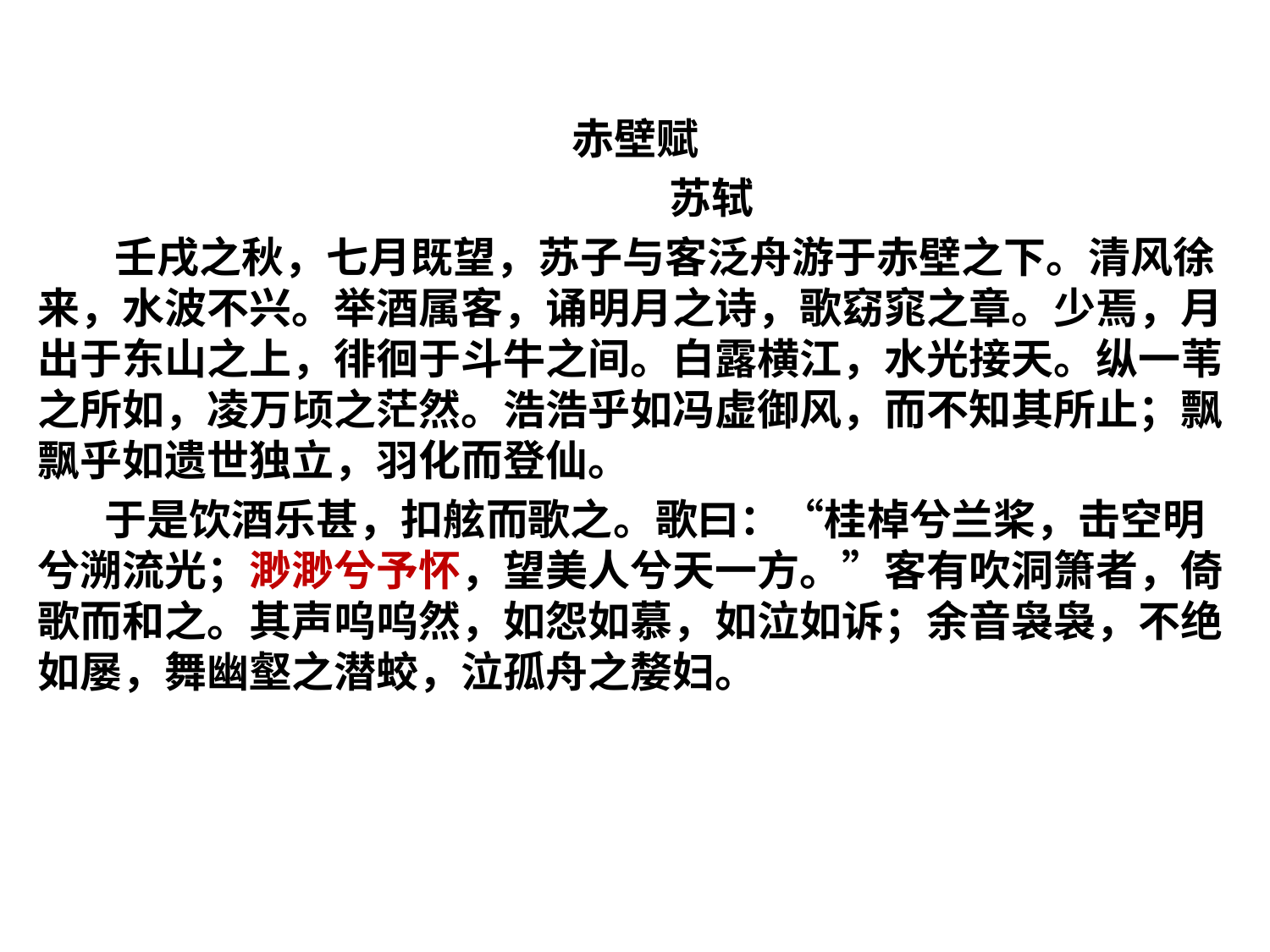

赤壁赋
               苏轼
       壬戌之秋，七月既望，苏子与客泛舟游于赤壁之下。清风徐来，水波不兴。举酒属客，诵明月之诗，歌窈窕之章。少焉，月出于东山之上，徘徊于斗牛之间。白露横江，水光接天。纵一苇之所如，凌万顷之茫然。浩浩乎如冯虚御风，而不知其所止；飘飘乎如遗世独立，羽化而登仙。
      于是饮酒乐甚，扣舷而歌之。歌曰：“桂棹兮兰桨，击空明兮溯流光；渺渺兮予怀，望美人兮天一方。”客有吹洞箫者，倚歌而和之。其声呜呜然，如怨如慕，如泣如诉；余音袅袅，不绝如屡，舞幽壑之潜蛟，泣孤舟之嫠妇。